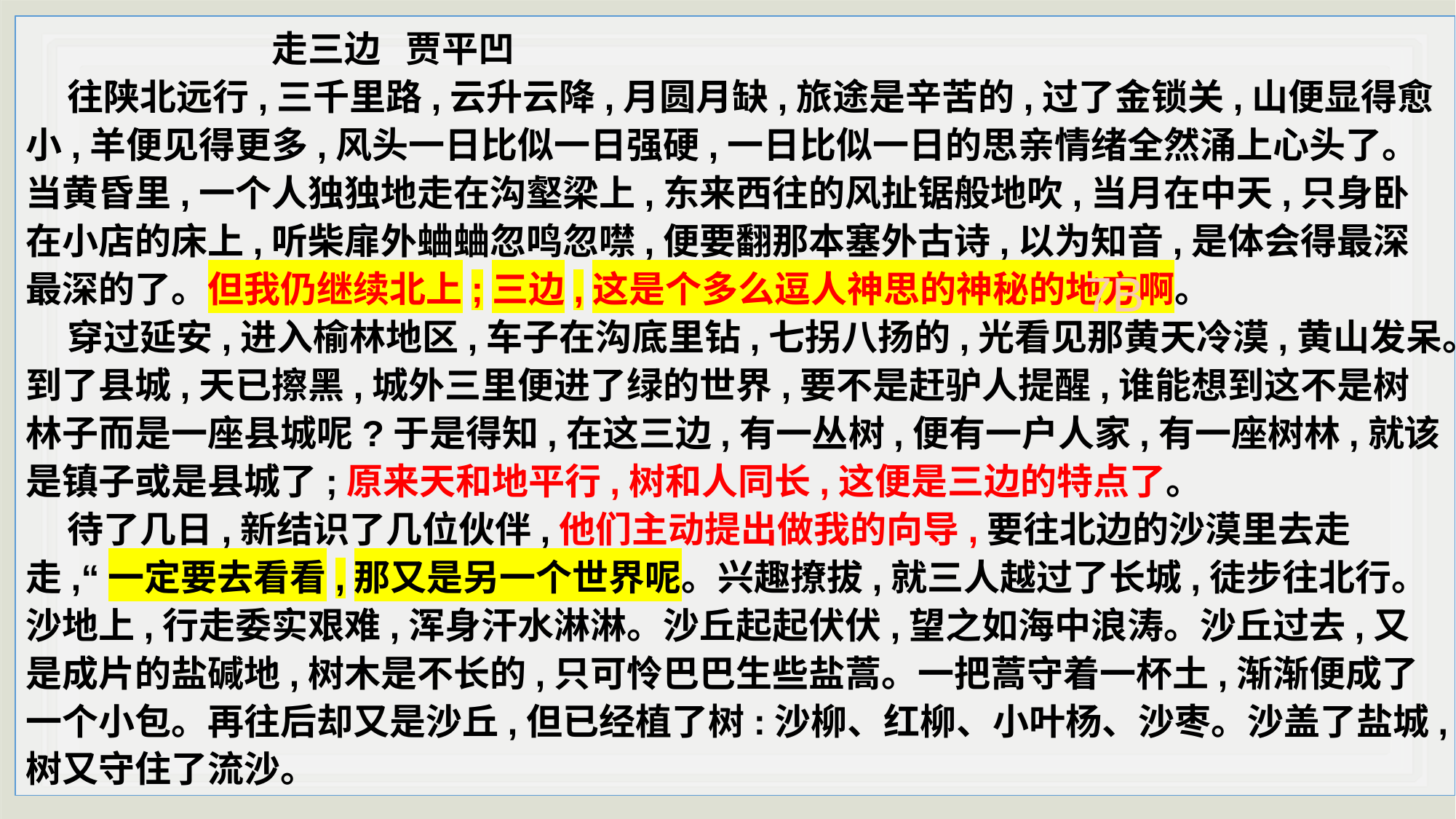

走三边   贾平凹
    往陕北远行,三千里路,云升云降,月圆月缺,旅途是辛苦的,过了金锁关,山便显得愈小,羊便见得更多,风头一日比似一日强硬,一日比似一日的思亲情绪全然涌上心头了。当黄昏里,一个人独独地走在沟壑梁上,东来西往的风扯锯般地吹,当月在中天,只身卧在小店的床上,听柴扉外蛐蛐忽鸣忽噤,便要翻那本塞外古诗,以为知音,是体会得最深最深的了。但我仍继续北上;三边,这是个多么逗人神思的神秘的地方啊。
    穿过延安,进入榆林地区,车子在沟底里钻,七拐八扬的,光看见那黄天冷漠,黄山发呆。到了县城,天已擦黑,城外三里便进了绿的世界,要不是赶驴人提醒,谁能想到这不是树林子而是一座县城呢?于是得知,在这三边,有一丛树,便有一户人家,有一座树林,就该是镇子或是县城了;原来天和地平行,树和人同长,这便是三边的特点了。
    待了几日,新结识了几位伙伴,他们主动提出做我的向导,要往北边的沙漠里去走走,“一定要去看看,那又是另一个世界呢。兴趣撩拔,就三人越过了长城,徒步往北行。沙地上,行走委实艰难,浑身汗水淋淋。沙丘起起伏伏,望之如海中浪涛。沙丘过去,又是成片的盐碱地,树木是不长的,只可怜巴巴生些盐蒿。一把蒿守着一杯土,渐渐便成了一个小包。再往后却又是沙丘,但已经植了树:沙柳、红柳、小叶杨、沙枣。沙盖了盐城,树又守住了流沙。
7B